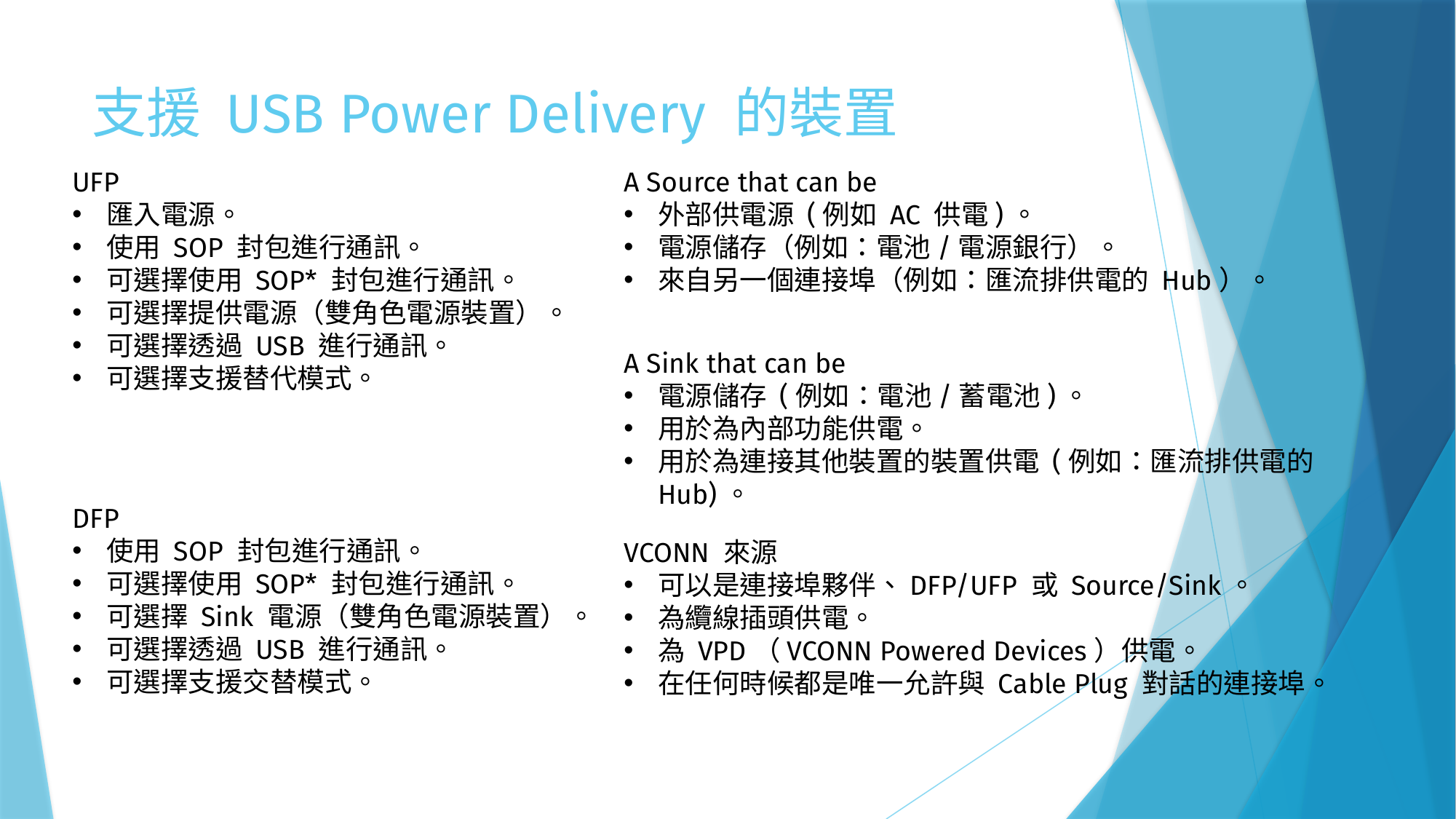

# 支援 USB Power Delivery 的裝置
UFP
匯入電源。
使用 SOP 封包進行通訊。
可選擇使用 SOP* 封包進行通訊。
可選擇提供電源（雙角色電源裝置）。
可選擇透過 USB 進行通訊。
可選擇支援替代模式。
A Source that can be
外部供電源 (例如 AC 供電)。
電源儲存（例如：電池/電源銀行）。
來自另一個連接埠（例如：匯流排供電的 Hub）。
A Sink that can be
電源儲存 (例如：電池/蓄電池)。
用於為內部功能供電。
用於為連接其他裝置的裝置供電 (例如：匯流排供電的 Hub)。
DFP
使用 SOP 封包進行通訊。
可選擇使用 SOP* 封包進行通訊。
可選擇 Sink 電源（雙角色電源裝置）。
可選擇透過 USB 進行通訊。
可選擇支援交替模式。
VCONN 來源
可以是連接埠夥伴、DFP/UFP 或 Source/Sink。
為纜線插頭供電。
為 VPD（VCONN Powered Devices）供電。
在任何時候都是唯一允許與 Cable Plug 對話的連接埠。